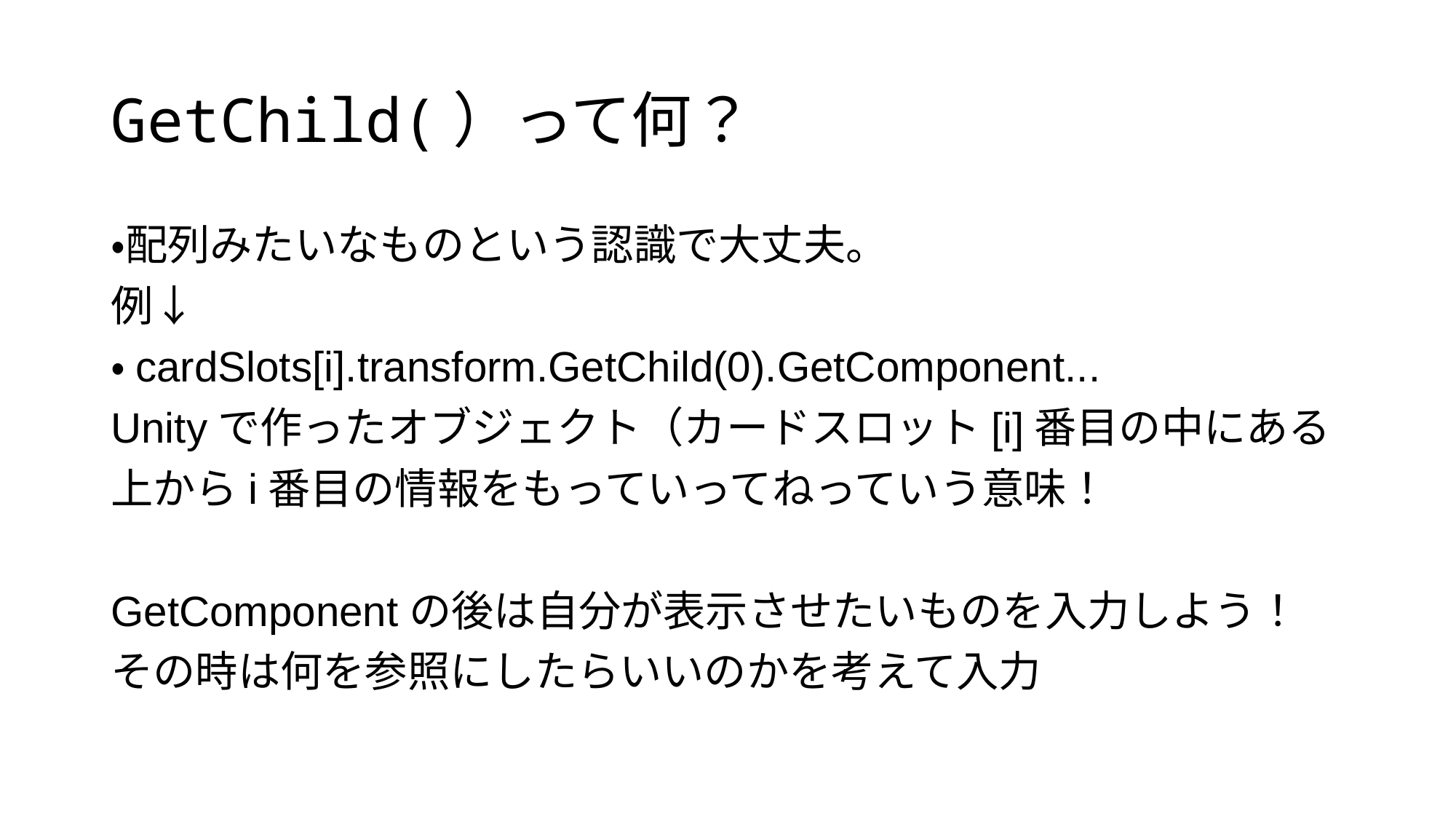

# GetChild(）って何？
・配列みたいなものという認識で大丈夫。
例↓
・cardSlots[i].transform.GetChild(0).GetComponent...
Unityで作ったオブジェクト（カードスロット[i]番目の中にある
上からi番目の情報をもっていってねっていう意味！

GetComponentの後は自分が表示させたいものを入力しよう！
その時は何を参照にしたらいいのかを考えて入力